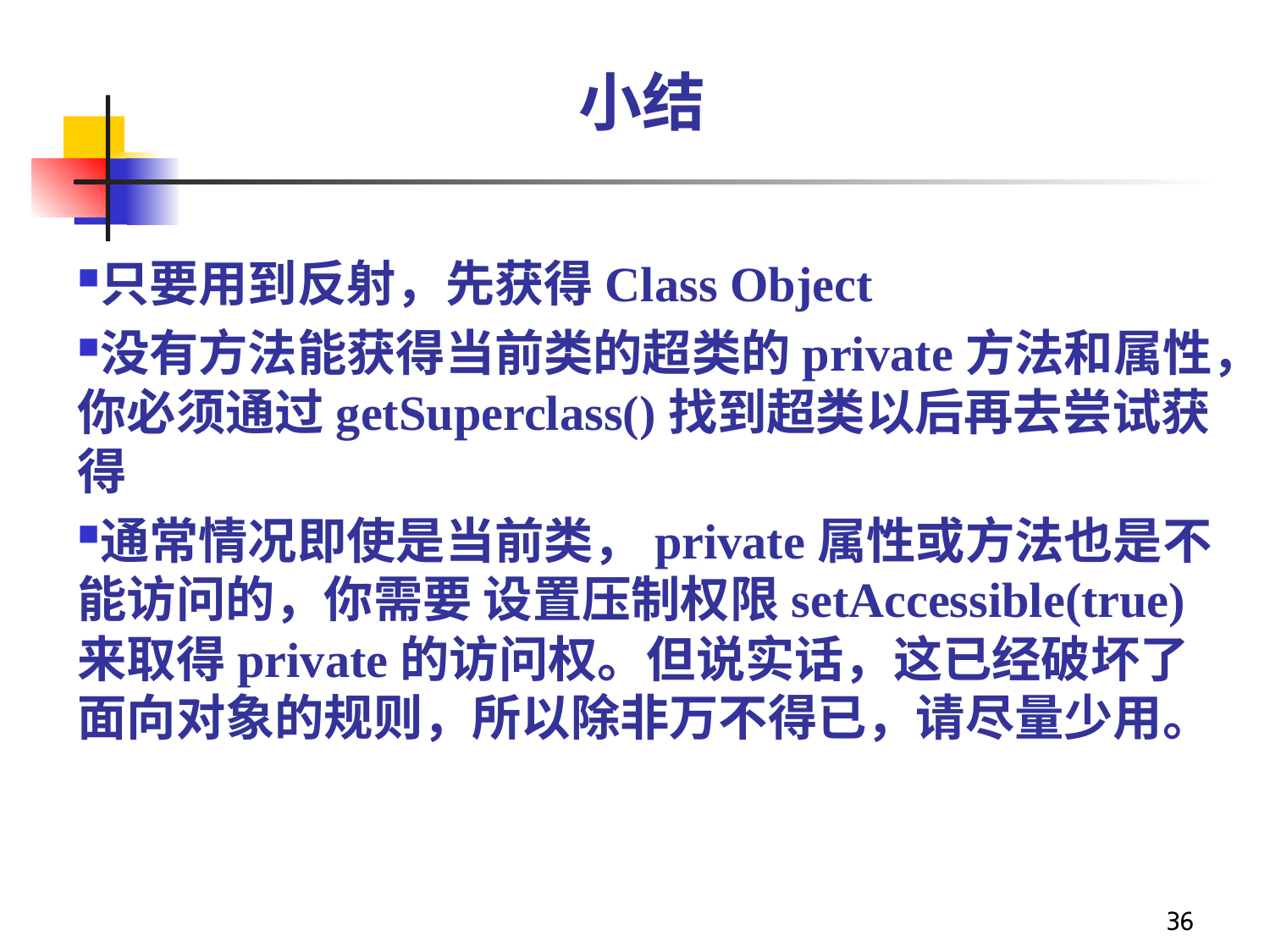

# 小结
只要用到反射，先获得Class Object
没有方法能获得当前类的超类的private方法和属性，你必须通过getSuperclass()找到超类以后再去尝试获得
通常情况即使是当前类，private属性或方法也是不能访问的，你需要 设置压制权限setAccessible(true)来取得private的访问权。但说实话，这已经破坏了面向对象的规则，所以除非万不得已，请尽量少用。
36